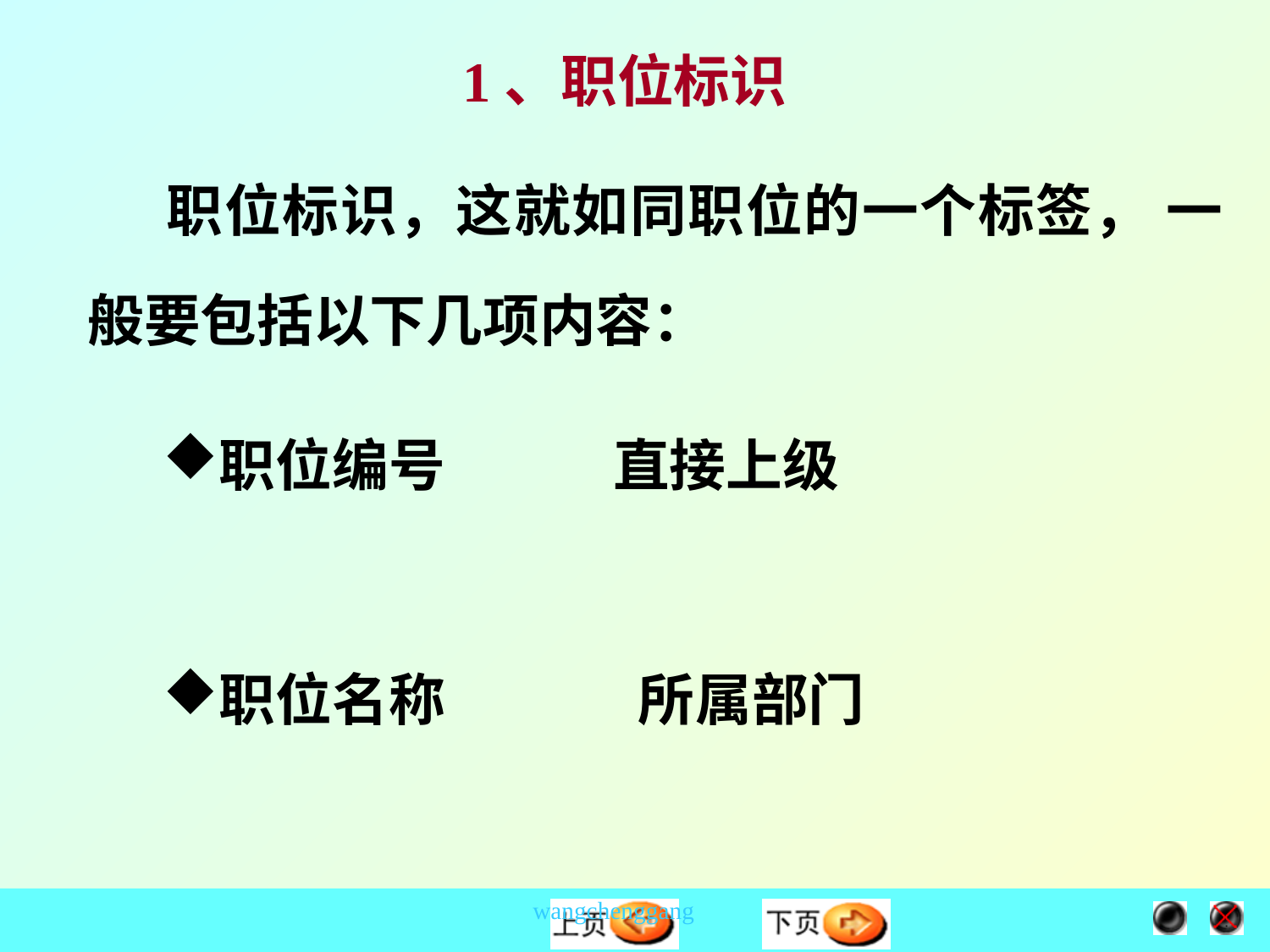

# 1、职位标识
    职位标识，这就如同职位的一个标签， 一般要包括以下几项内容：
职位编号             直接上级

职位名称               所属部门

wangchenggang